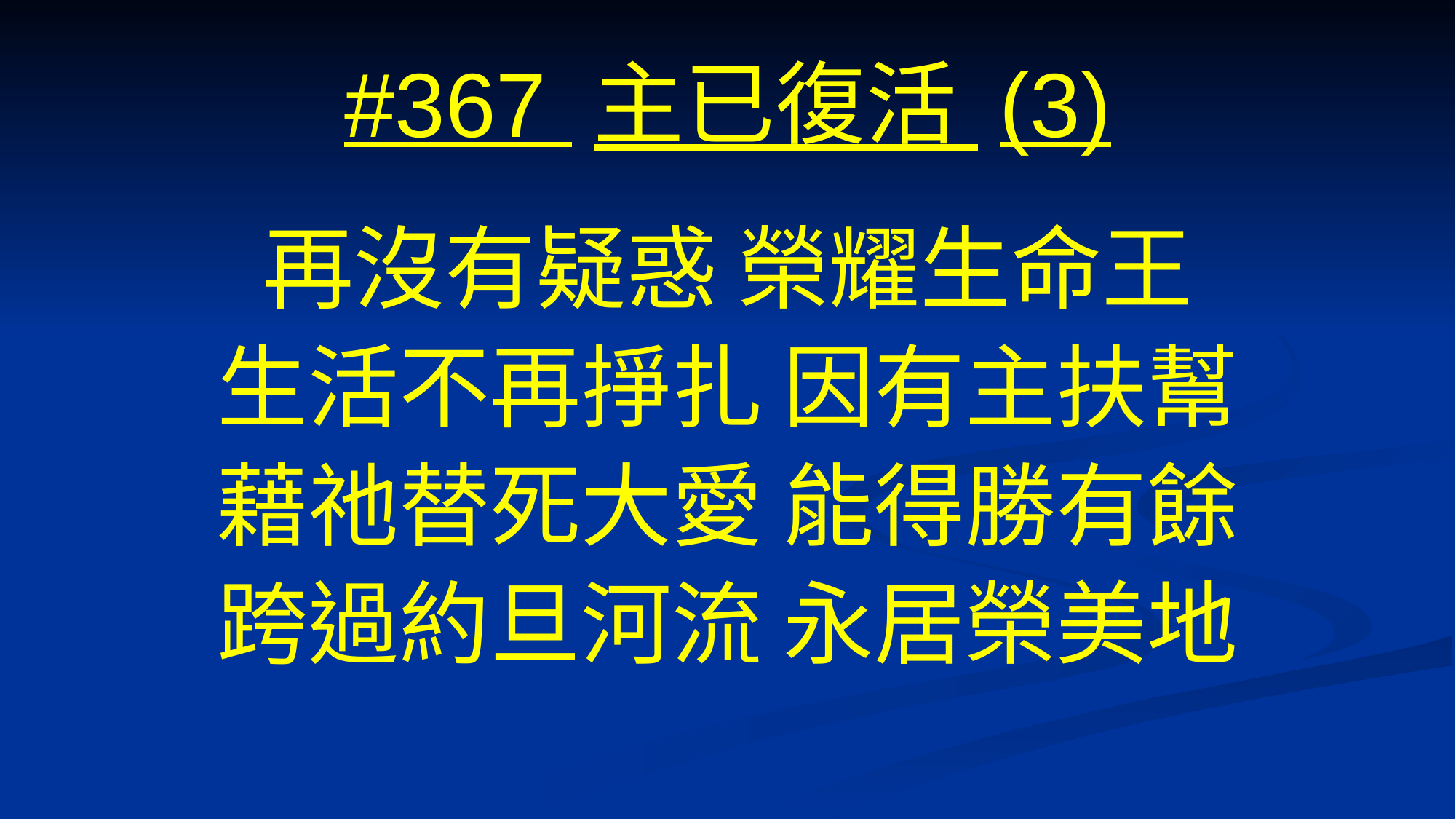

# #367 主已復活 (3)
再沒有疑惑 榮耀生命王
生活不再掙扎 因有主扶幫
藉祂替死大愛 能得勝有餘
跨過約旦河流 永居榮美地